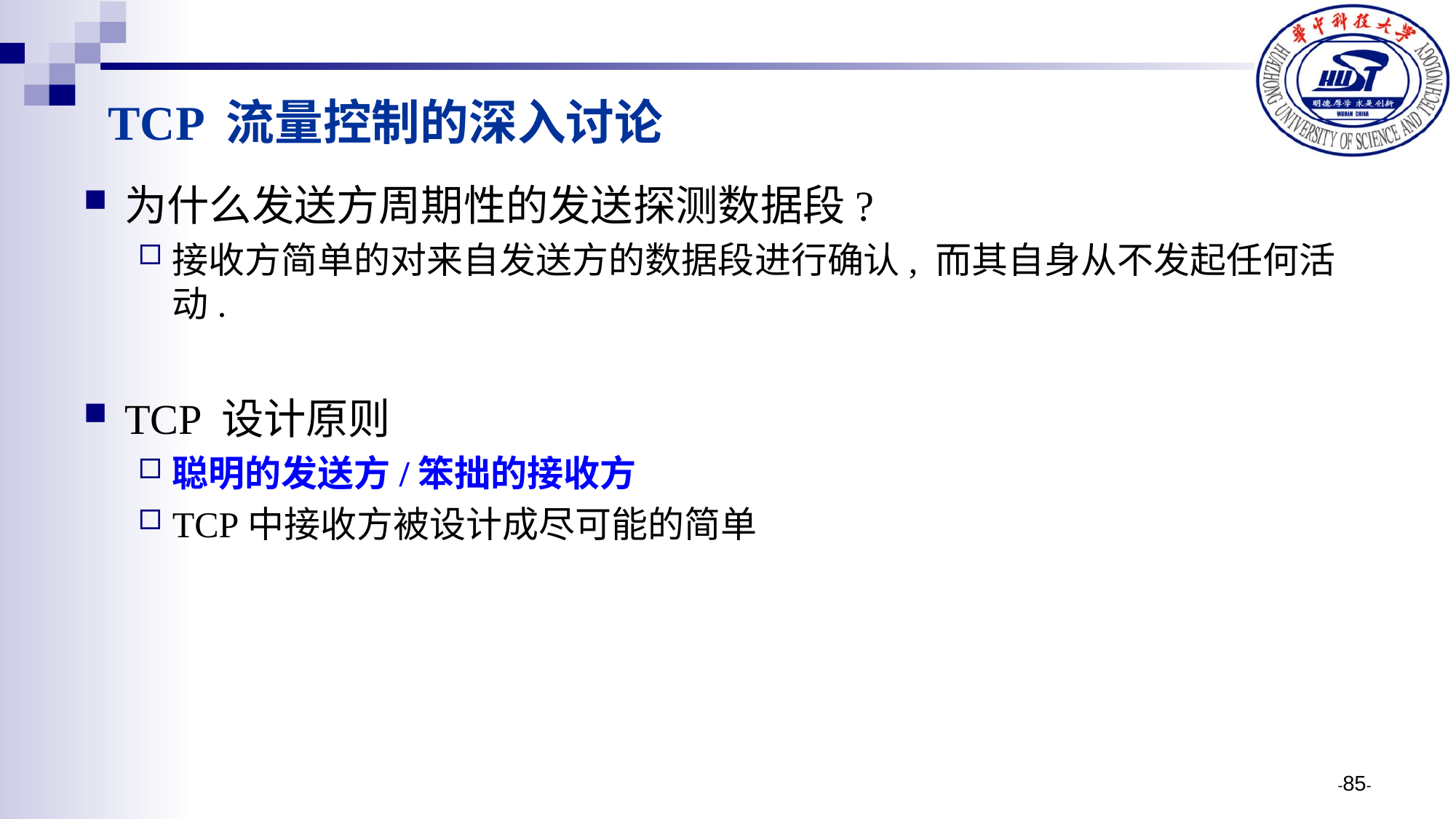

# TCP 流量控制的深入讨论
为什么发送方周期性的发送探测数据段?
接收方简单的对来自发送方的数据段进行确认, 而其自身从不发起任何活动.

TCP 设计原则
聪明的发送方/笨拙的接收方
TCP中接收方被设计成尽可能的简单

-85-